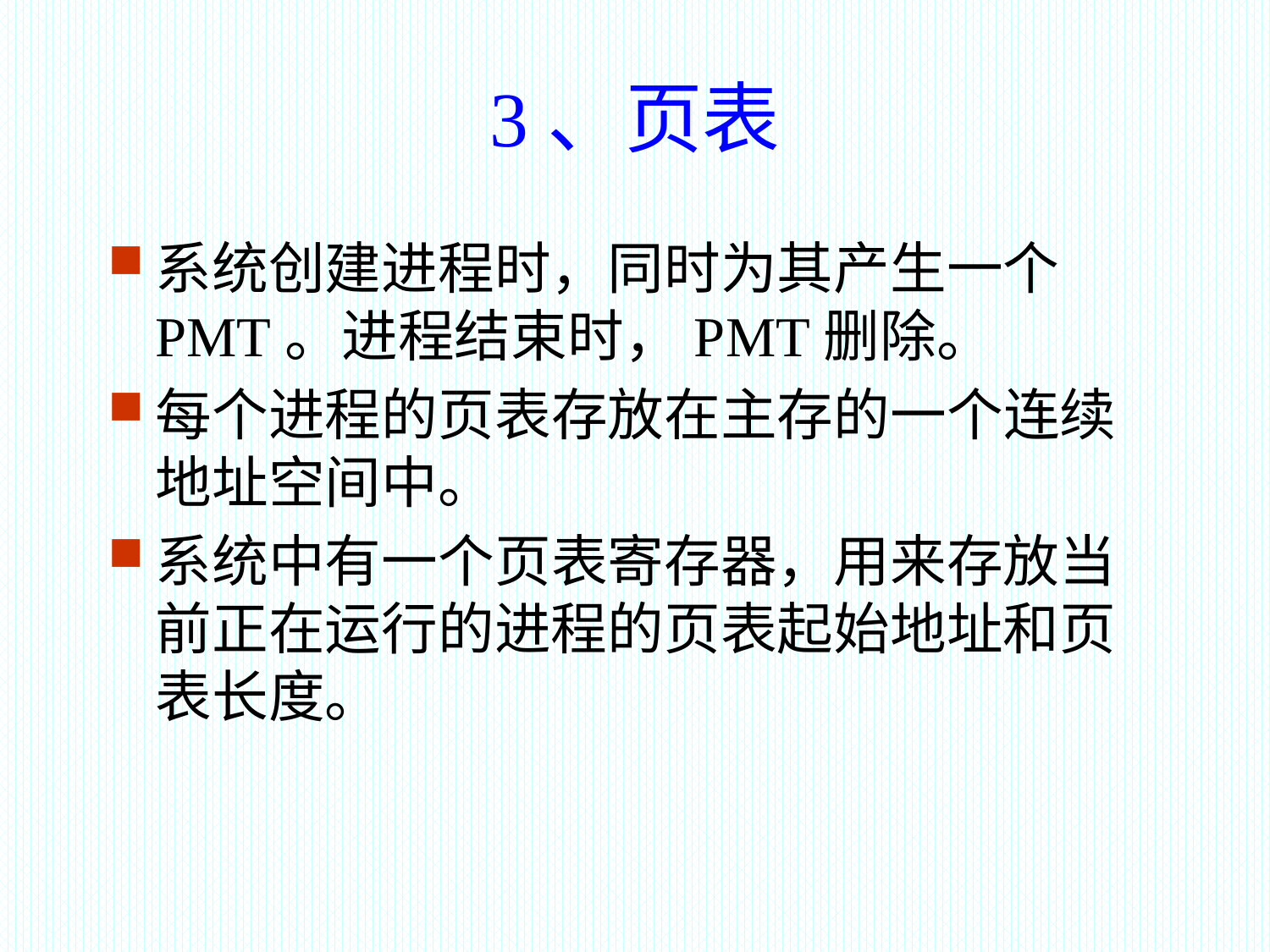

# 3、页表
系统创建进程时，同时为其产生一个PMT。进程结束时，PMT删除。
每个进程的页表存放在主存的一个连续地址空间中。
系统中有一个页表寄存器，用来存放当前正在运行的进程的页表起始地址和页表长度。